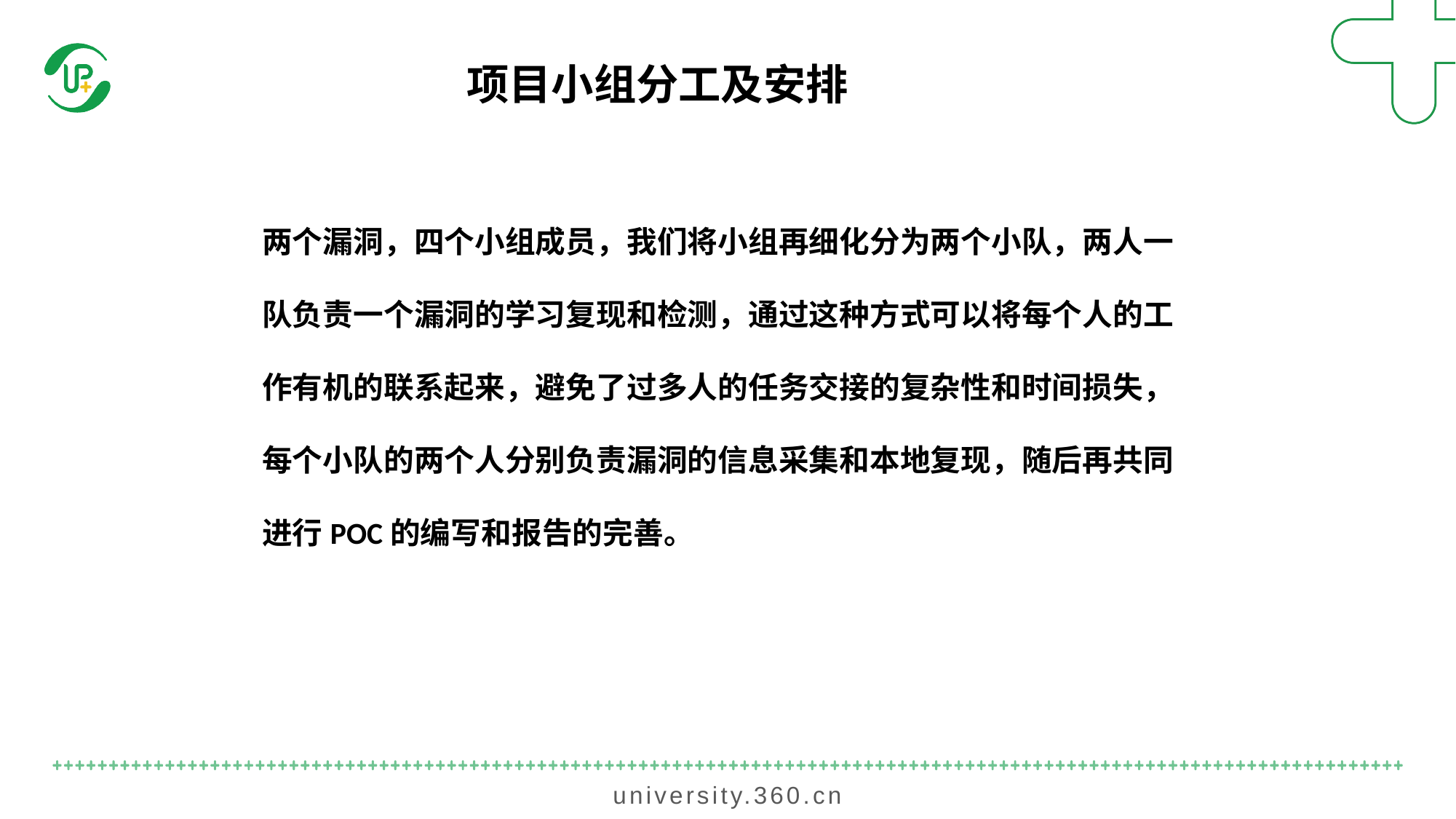

项目小组分工及安排
两个漏洞，四个小组成员，我们将小组再细化分为两个小队，两人一队负责一个漏洞的学习复现和检测，通过这种方式可以将每个人的工作有机的联系起来，避免了过多人的任务交接的复杂性和时间损失，每个小队的两个人分别负责漏洞的信息采集和本地复现，随后再共同进行POC的编写和报告的完善。